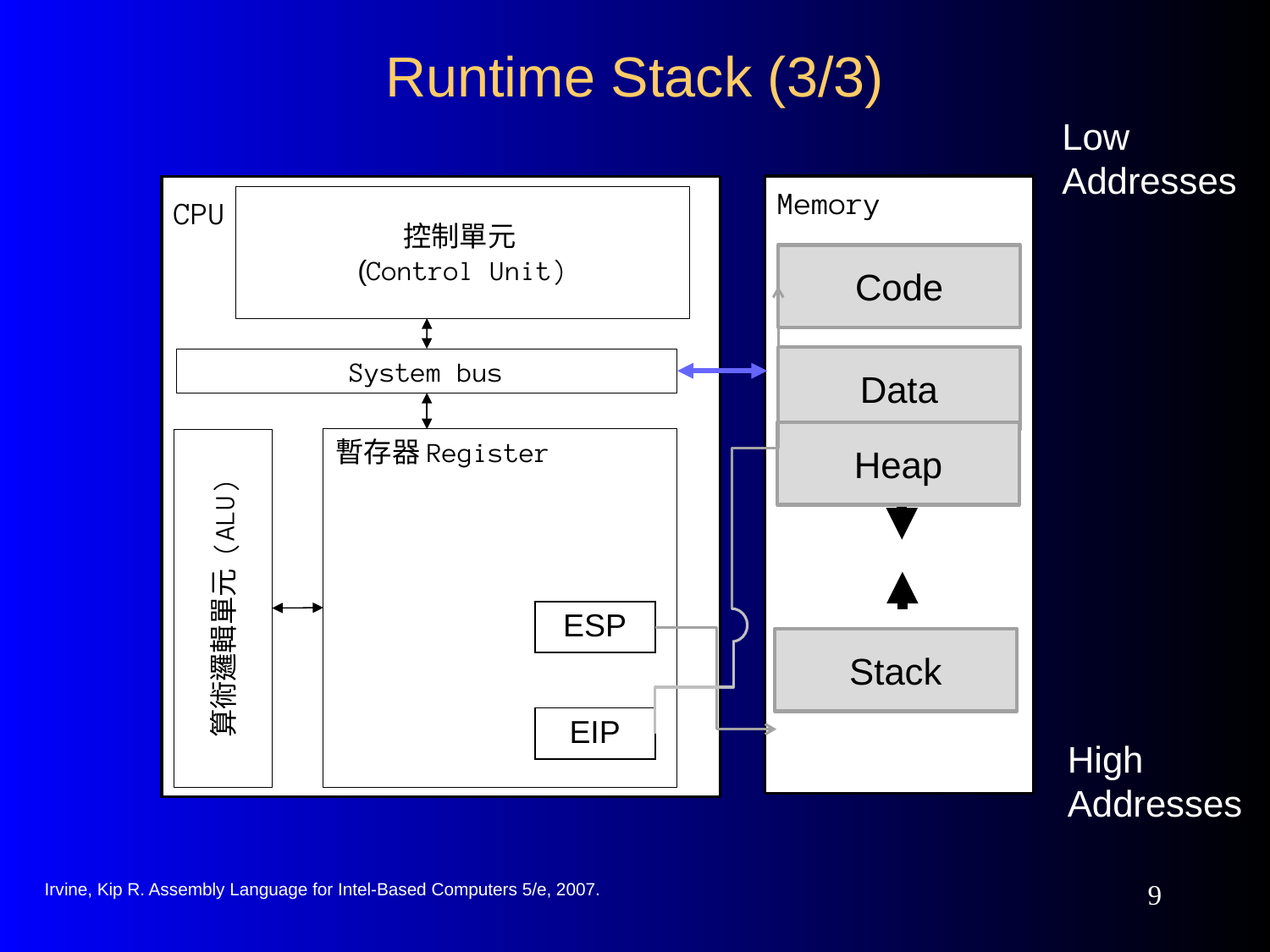

# Runtime Stack (3/3)
Low
Addresses
Stack

Memory
CPU
控制單元
(Control Unit)
System bus
暫存器Register

算術邏輯單元 (ALU)
Code

Data
Heap
Heap
Data
| ESP |
| --- |
Stack

Code
| EIP |
| --- |
High
Addresses
Irvine, Kip R. Assembly Language for Intel-Based Computers 5/e, 2007.
9